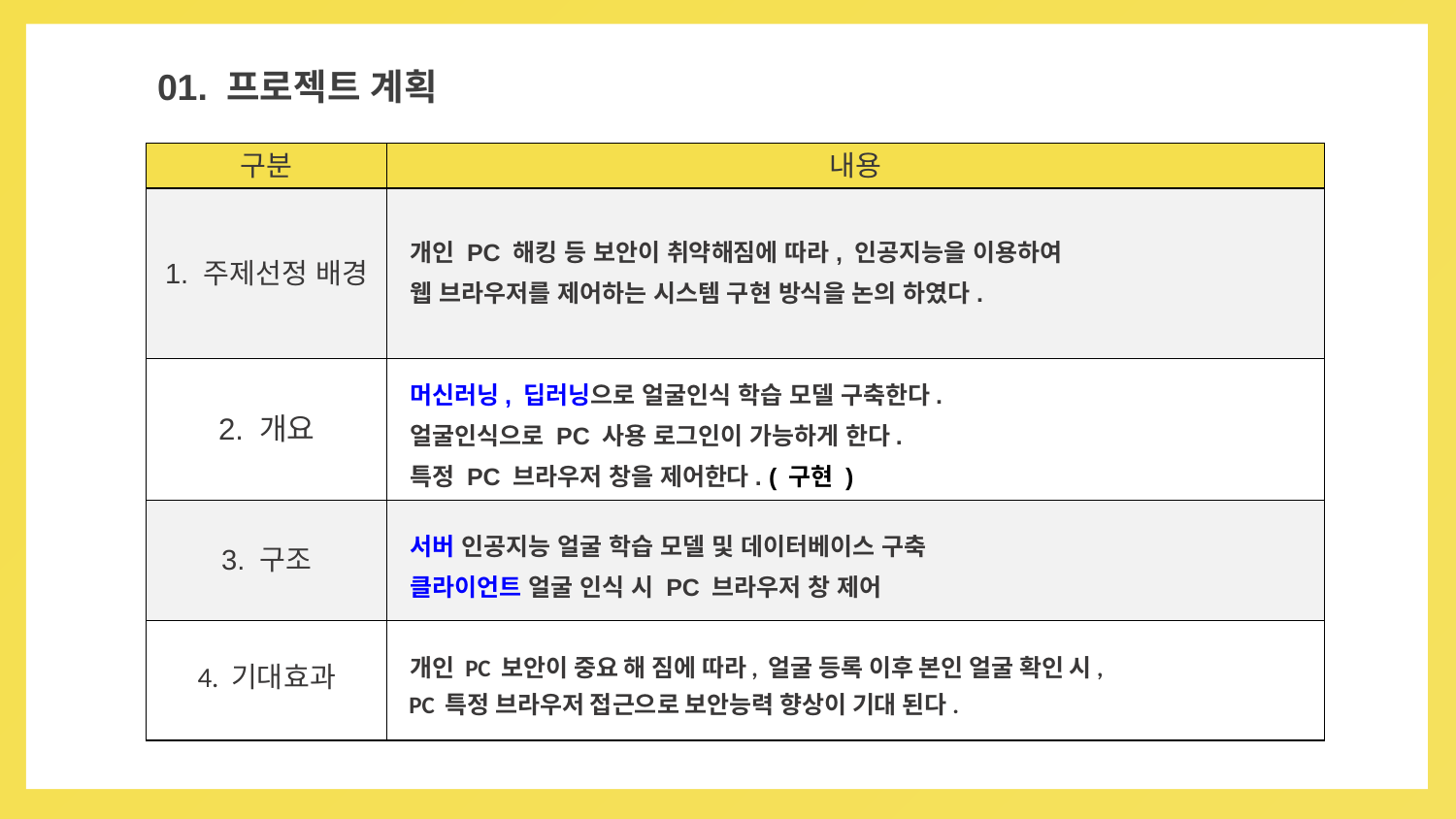

01

01. 프로젝트 계획
| 구분 | 내용 |
| --- | --- |
| 1. 주제선정 배경 | 개인 PC 해킹 등 보안이 취약해짐에 따라, 인공지능을 이용하여 웹 브라우저를 제어하는 시스템 구현 방식을 논의 하였다. |
| 2. 개요 | 머신러닝, 딥러닝으로 얼굴인식 학습 모델 구축한다. 얼굴인식으로 PC 사용 로그인이 가능하게 한다. 특정 PC 브라우저 창을 제어한다. ( 구현 ) |
| 3. 구조 | 서버 인공지능 얼굴 학습 모델 및 데이터베이스 구축 클라이언트 얼굴 인식 시 PC 브라우저 창 제어 |
| 4. 기대효과 | 개인 PC 보안이 중요 해 짐에 따라, 얼굴 등록 이후 본인 얼굴 확인 시, PC 특정 브라우저 접근으로 보안능력 향상이 기대 된다. |